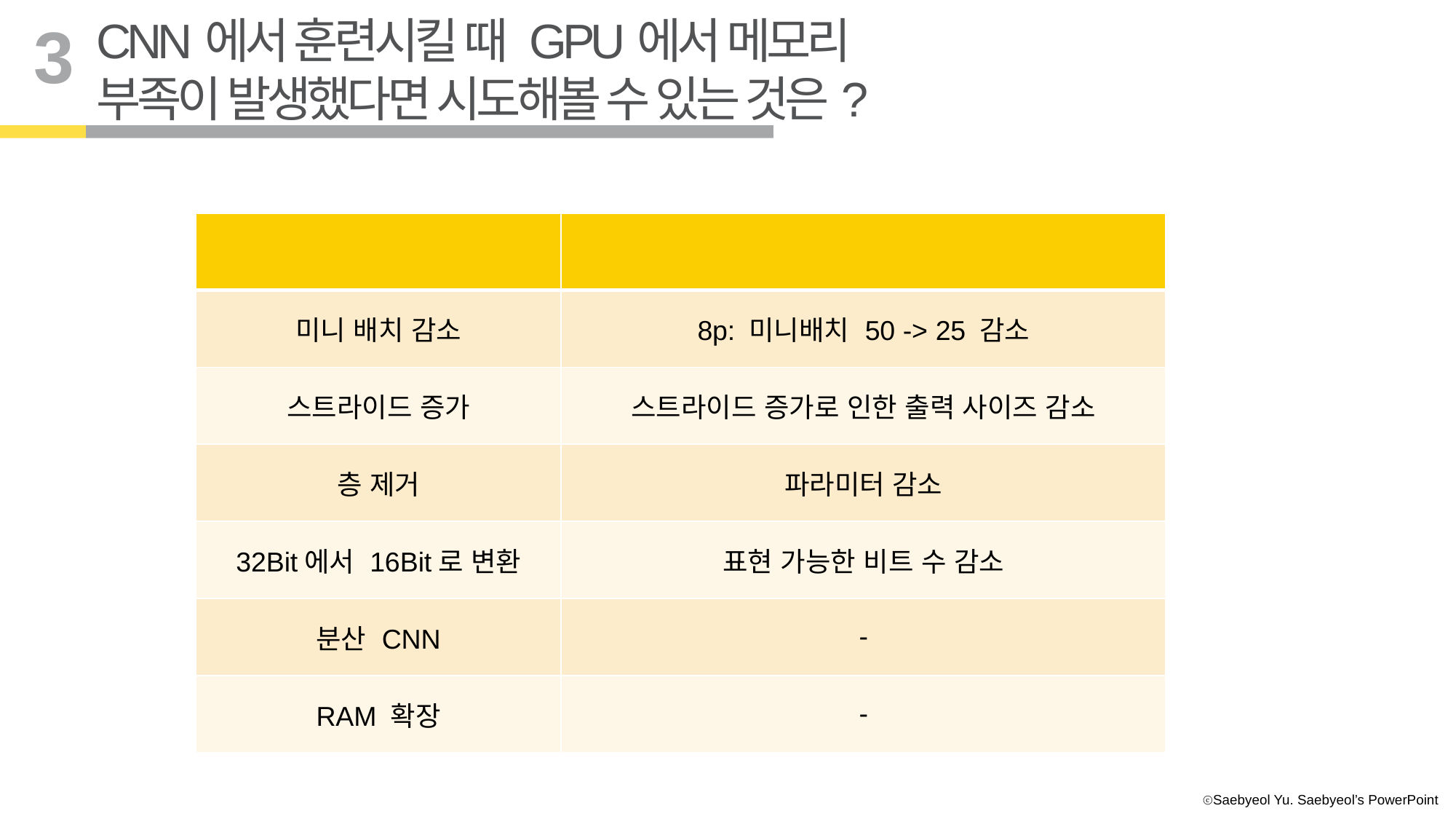

CNN에서 훈련시킬 때 GPU에서 메모리
부족이 발생했다면 시도해볼 수 있는 것은?
3

|  |  |
| --- | --- |
| 미니 배치 감소 | 8p: 미니배치 50 -> 25 감소 |
| 스트라이드 증가 | 스트라이드 증가로 인한 출력 사이즈 감소 |
| 층 제거 | 파라미터 감소 |
| 32Bit에서 16Bit로 변환 | 표현 가능한 비트 수 감소 |
| 분산 CNN | - |
| RAM 확장 | - |